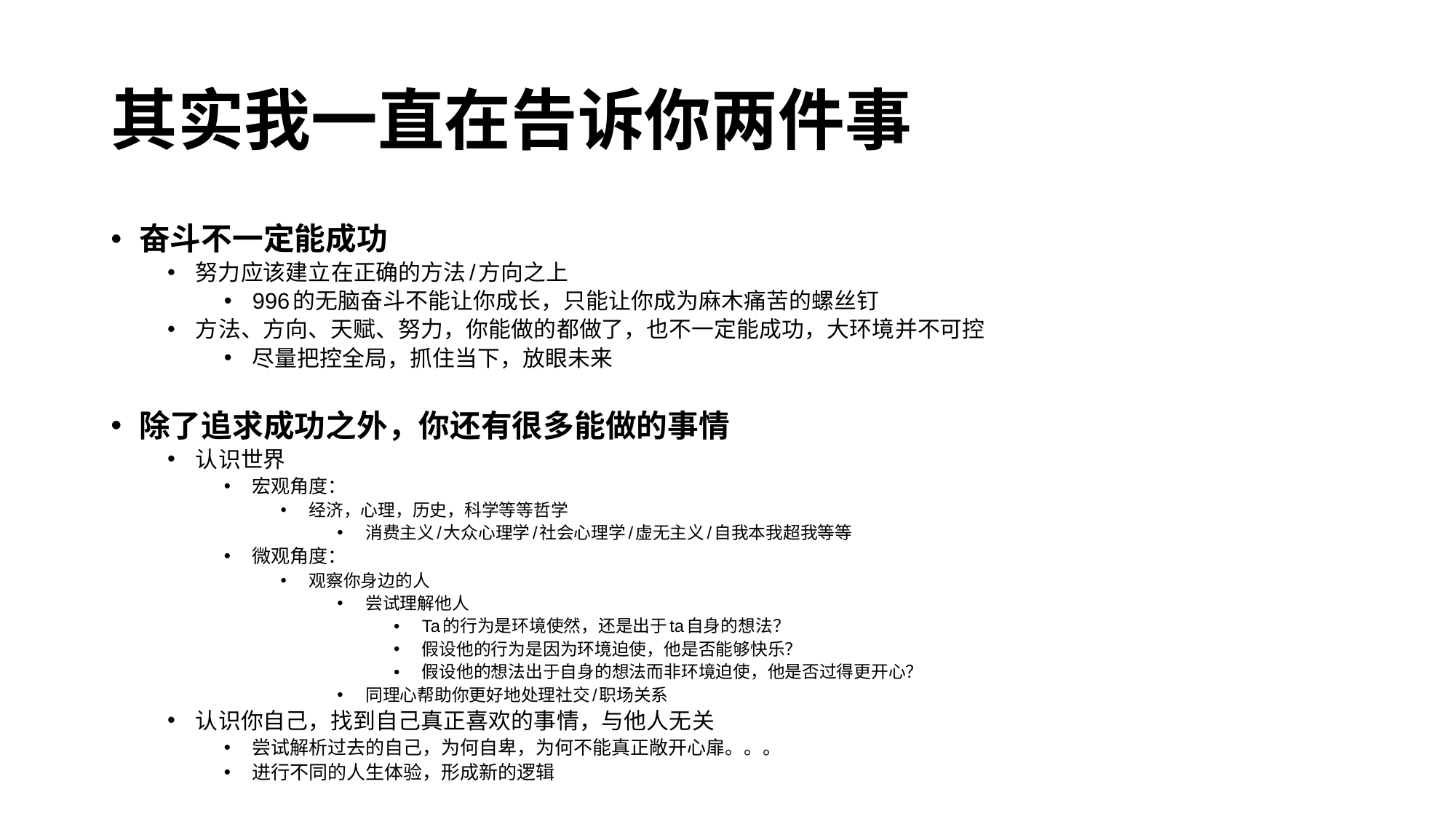

# 其实我一直在告诉你两件事
奋斗不一定能成功
努力应该建立在正确的方法/方向之上
996的无脑奋斗不能让你成长，只能让你成为麻木痛苦的螺丝钉
方法、方向、天赋、努力，你能做的都做了，也不一定能成功，大环境并不可控
尽量把控全局，抓住当下，放眼未来

除了追求成功之外，你还有很多能做的事情
认识世界
宏观角度：
经济，心理，历史，科学等等哲学
消费主义/大众心理学/社会心理学/虚无主义/自我本我超我等等
微观角度：
观察你身边的人
尝试理解他人
Ta的行为是环境使然，还是出于ta自身的想法？
假设他的行为是因为环境迫使，他是否能够快乐？
假设他的想法出于自身的想法而非环境迫使，他是否过得更开心？
同理心帮助你更好地处理社交/职场关系
认识你自己，找到自己真正喜欢的事情，与他人无关
尝试解析过去的自己，为何自卑，为何不能真正敞开心扉。。。
进行不同的人生体验，形成新的逻辑